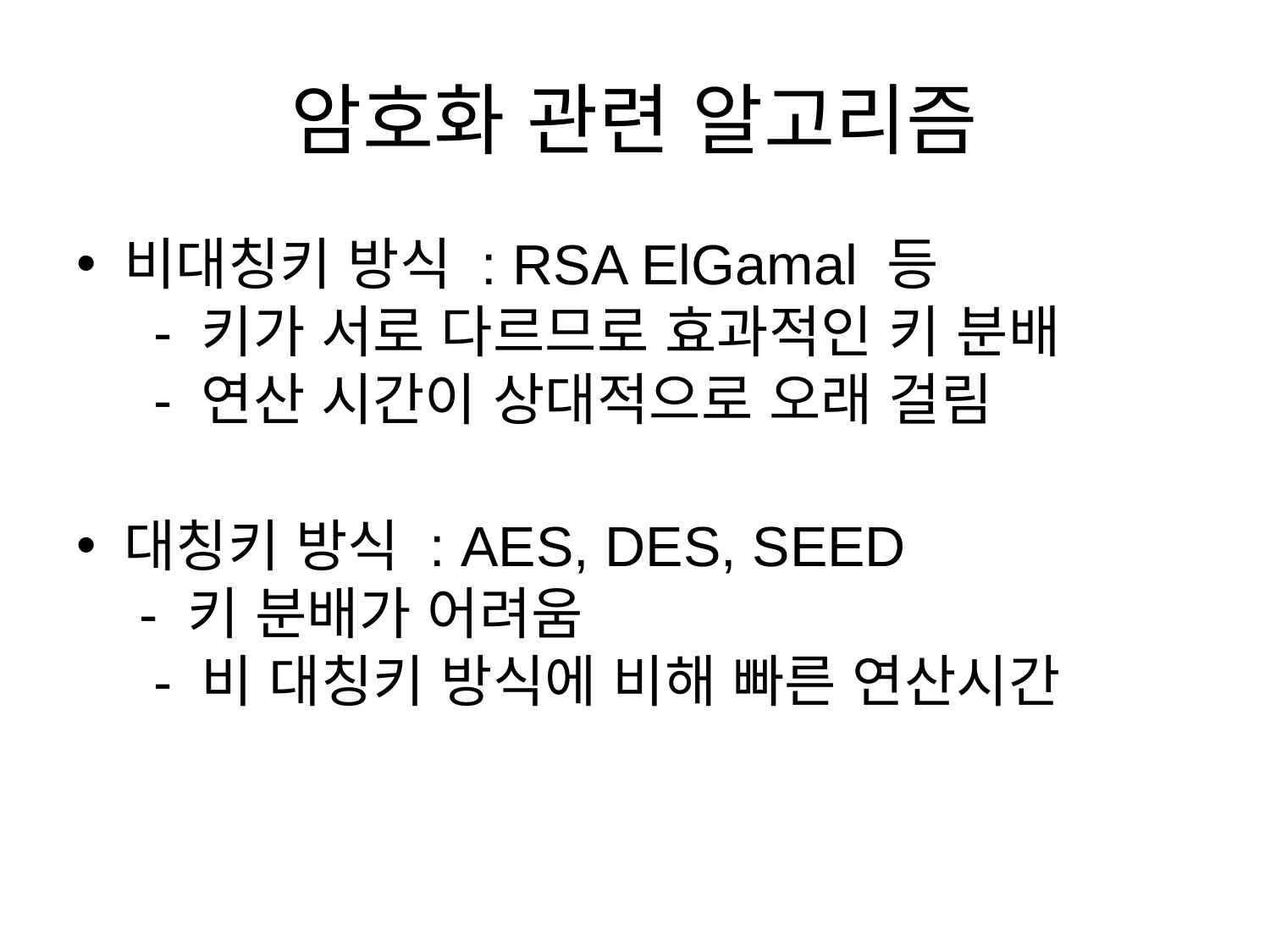

# 암호화 관련 알고리즘
비대칭키 방식 : RSA ElGamal 등
 - 키가 서로 다르므로 효과적인 키 분배
 - 연산 시간이 상대적으로 오래 걸림
대칭키 방식 : AES, DES, SEED
 - 키 분배가 어려움
 - 비 대칭키 방식에 비해 빠른 연산시간